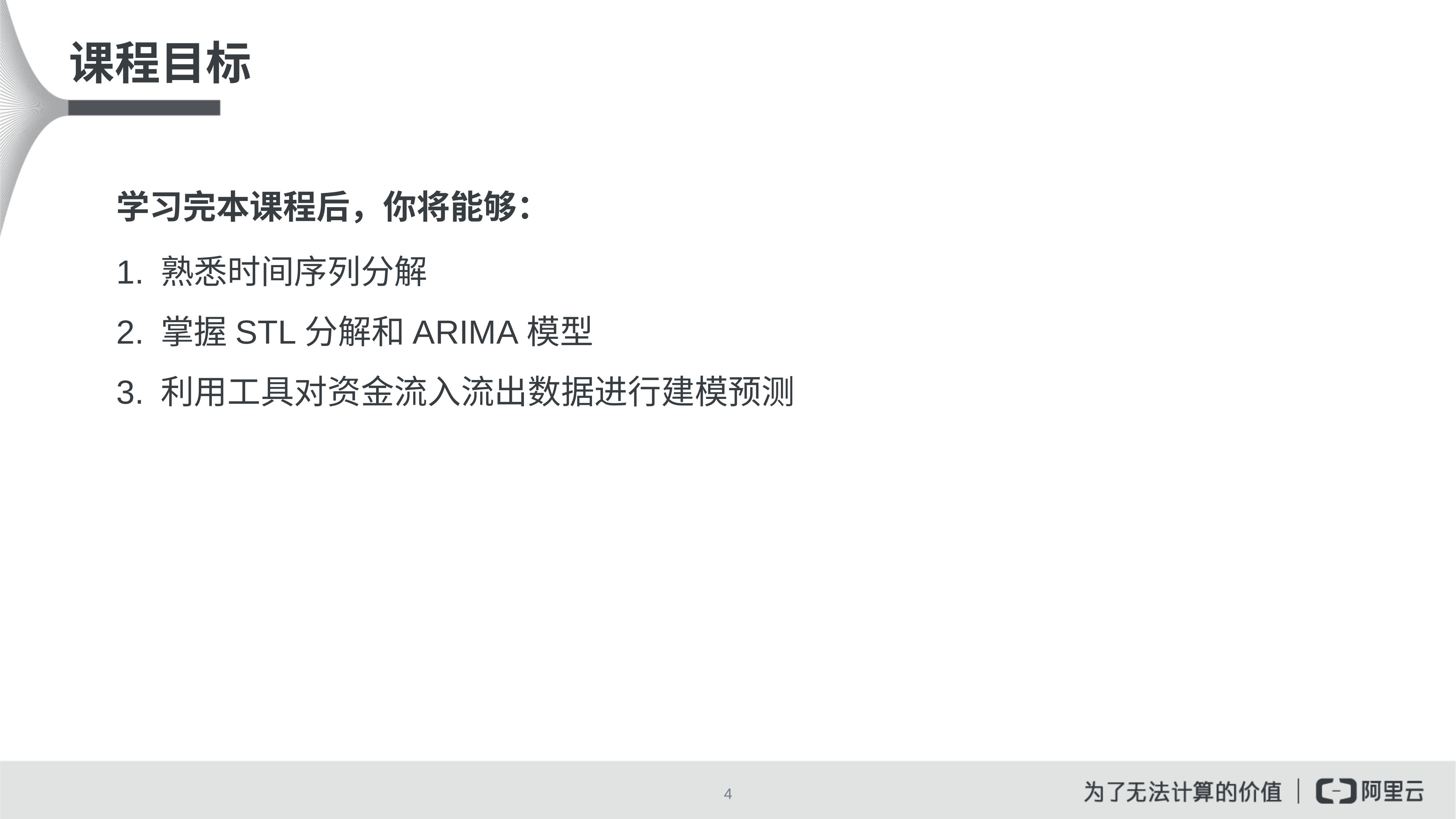

# 课程目标
学习完本课程后，你将能够：
熟悉时间序列分解
掌握STL分解和ARIMA模型
利用工具对资金流入流出数据进行建模预测